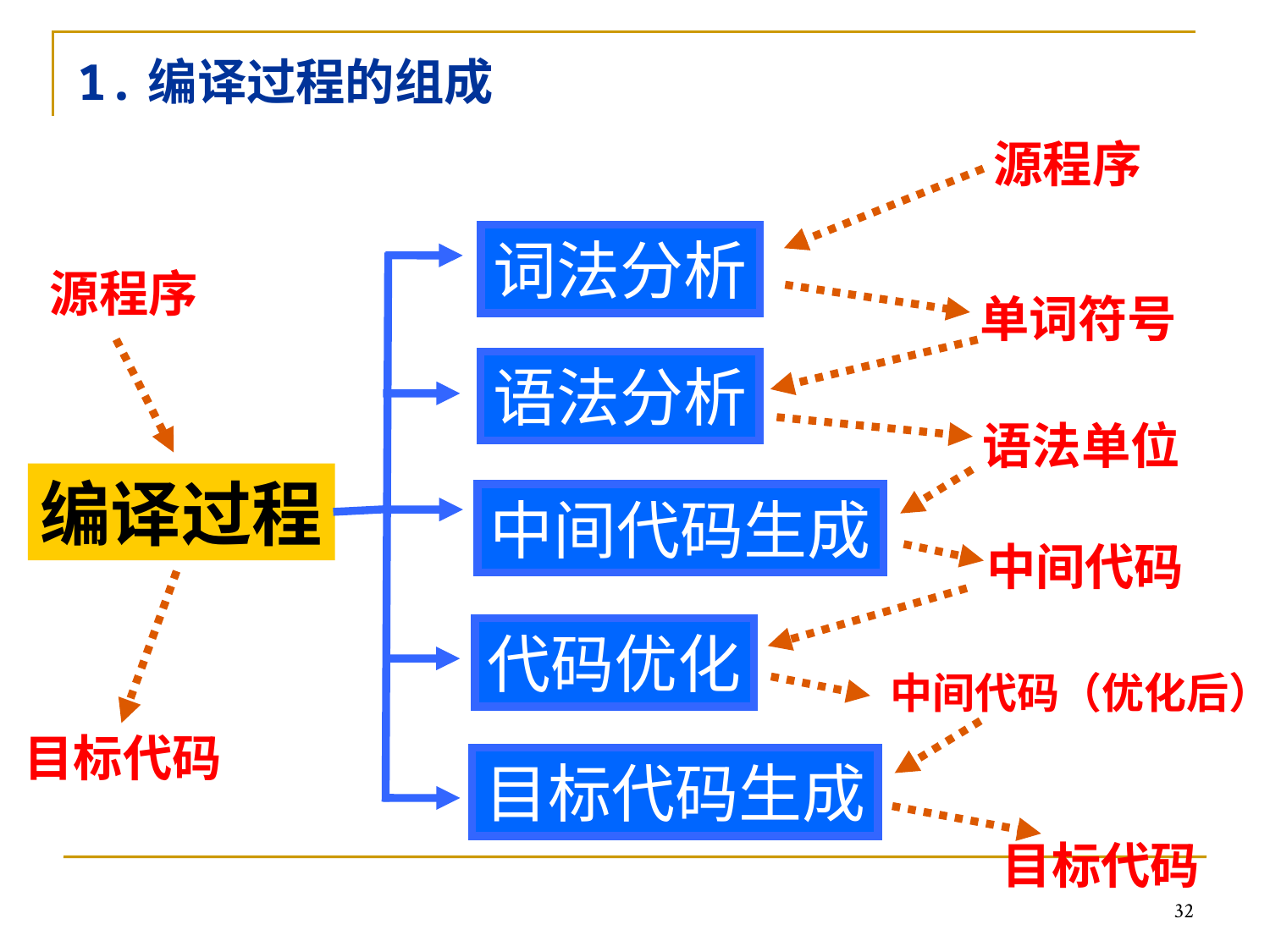

1.编译过程的组成
源程序

词法分析

源程序
单词符号

语法分析

语法单位

编译过程

中间代码生成

中间代码

代码优化

中间代码（优化后）

目标代码

目标代码生成

目标代码
32